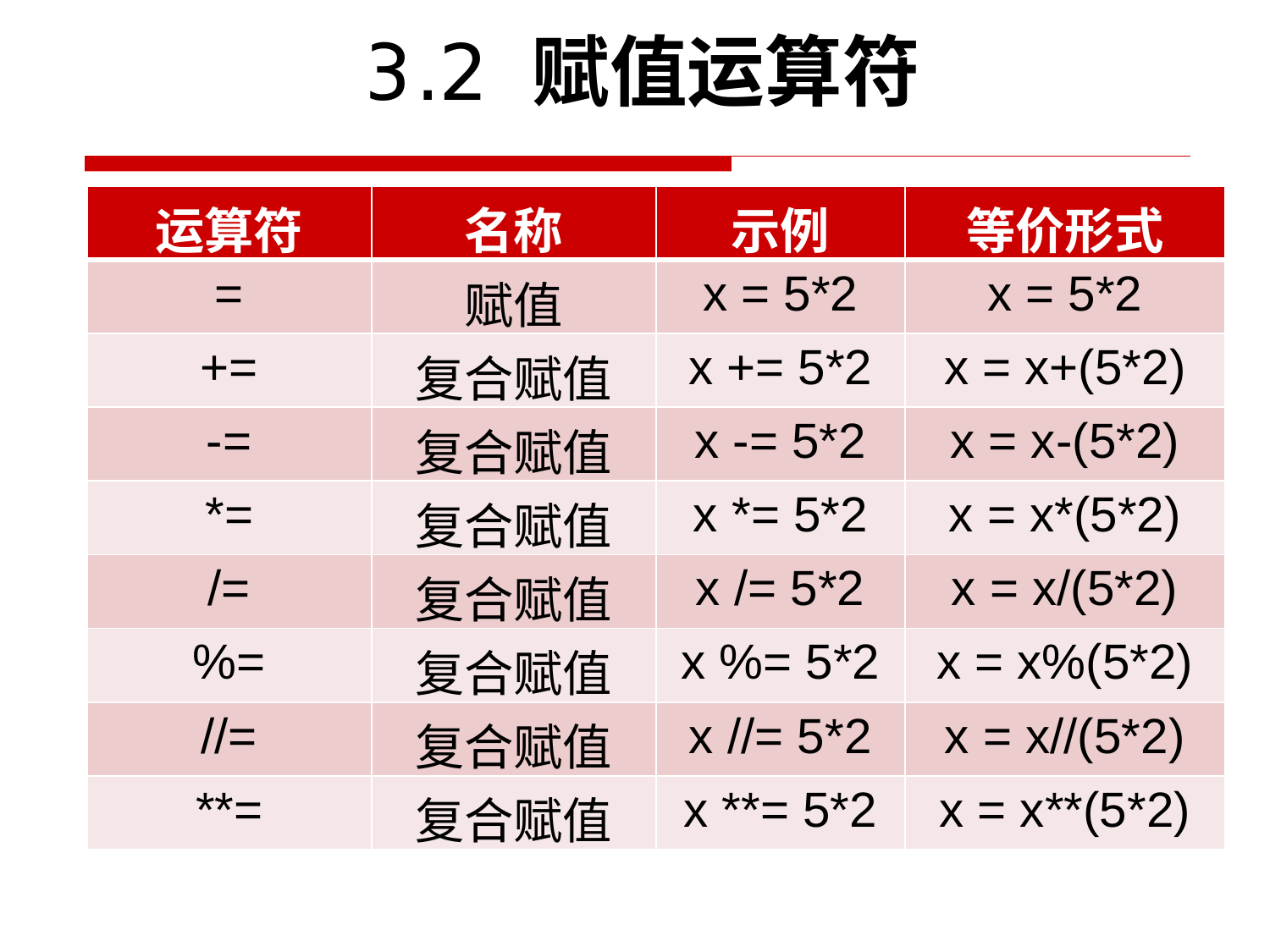

3.2 赋值运算符
| 运算符 | 名称 | 示例 | 等价形式 |
| --- | --- | --- | --- |
| = | 赋值 | x = 5\*2 | x = 5\*2 |
| += | 复合赋值 | x += 5\*2 | x = x+(5\*2) |
| -= | 复合赋值 | x -= 5\*2 | x = x-(5\*2) |
| \*= | 复合赋值 | x \*= 5\*2 | x = x\*(5\*2) |
| /= | 复合赋值 | x /= 5\*2 | x = x/(5\*2) |
| %= | 复合赋值 | x %= 5\*2 | x = x%(5\*2) |
| //= | 复合赋值 | x //= 5\*2 | x = x//(5\*2) |
| \*\*= | 复合赋值 | x \*\*= 5\*2 | x = x\*\*(5\*2) |